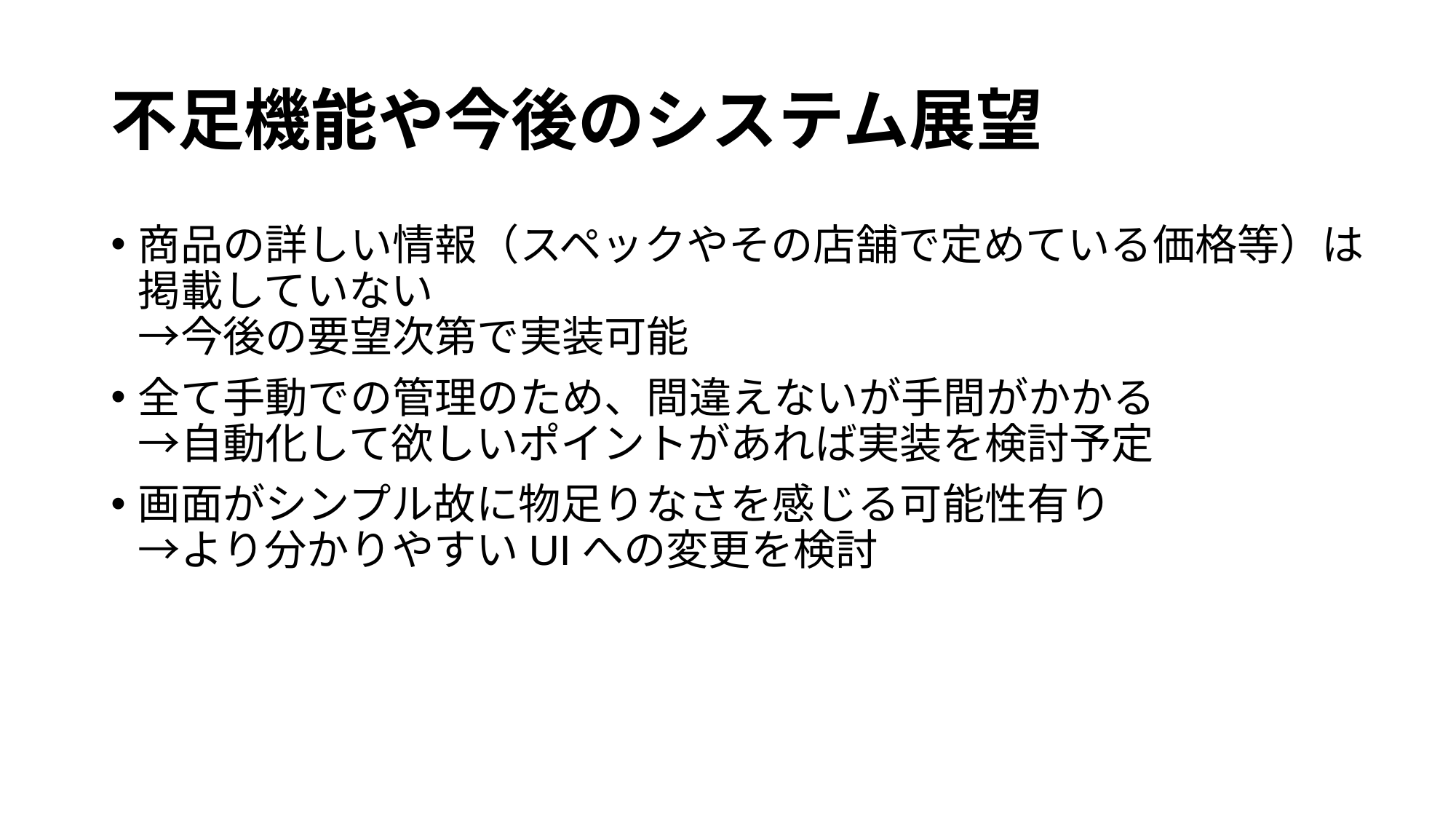

# 不足機能や今後のシステム展望
商品の詳しい情報（スペックやその店舗で定めている価格等）は掲載していない
→今後の要望次第で実装可能
全て手動での管理のため、間違えないが手間がかかる
→自動化して欲しいポイントがあれば実装を検討予定
画面がシンプル故に物足りなさを感じる可能性有り
→より分かりやすいUIへの変更を検討